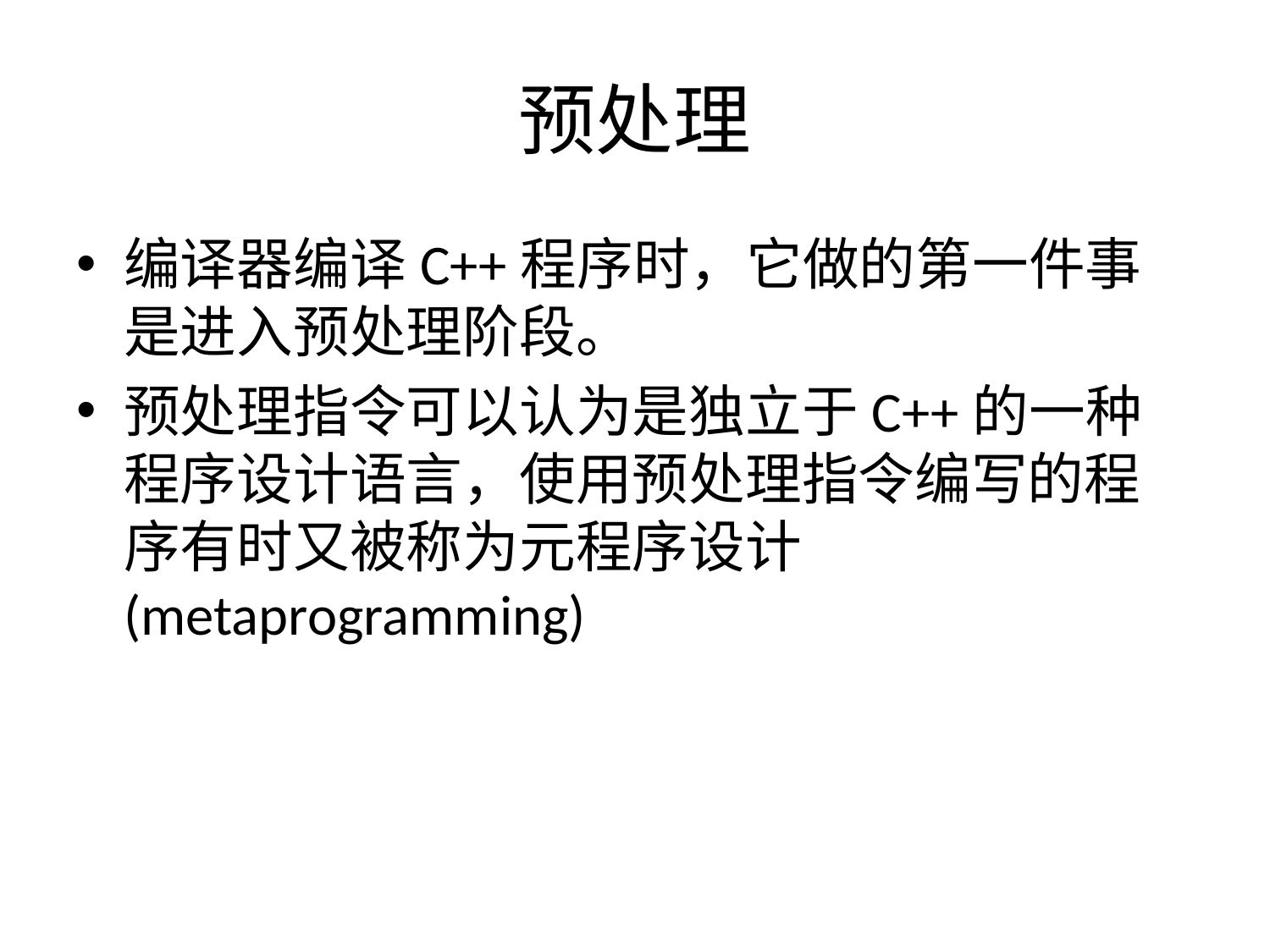

# 预处理
编译器编译C++程序时，它做的第一件事是进入预处理阶段。
预处理指令可以认为是独立于C++的一种程序设计语言，使用预处理指令编写的程序有时又被称为元程序设计(metaprogramming)